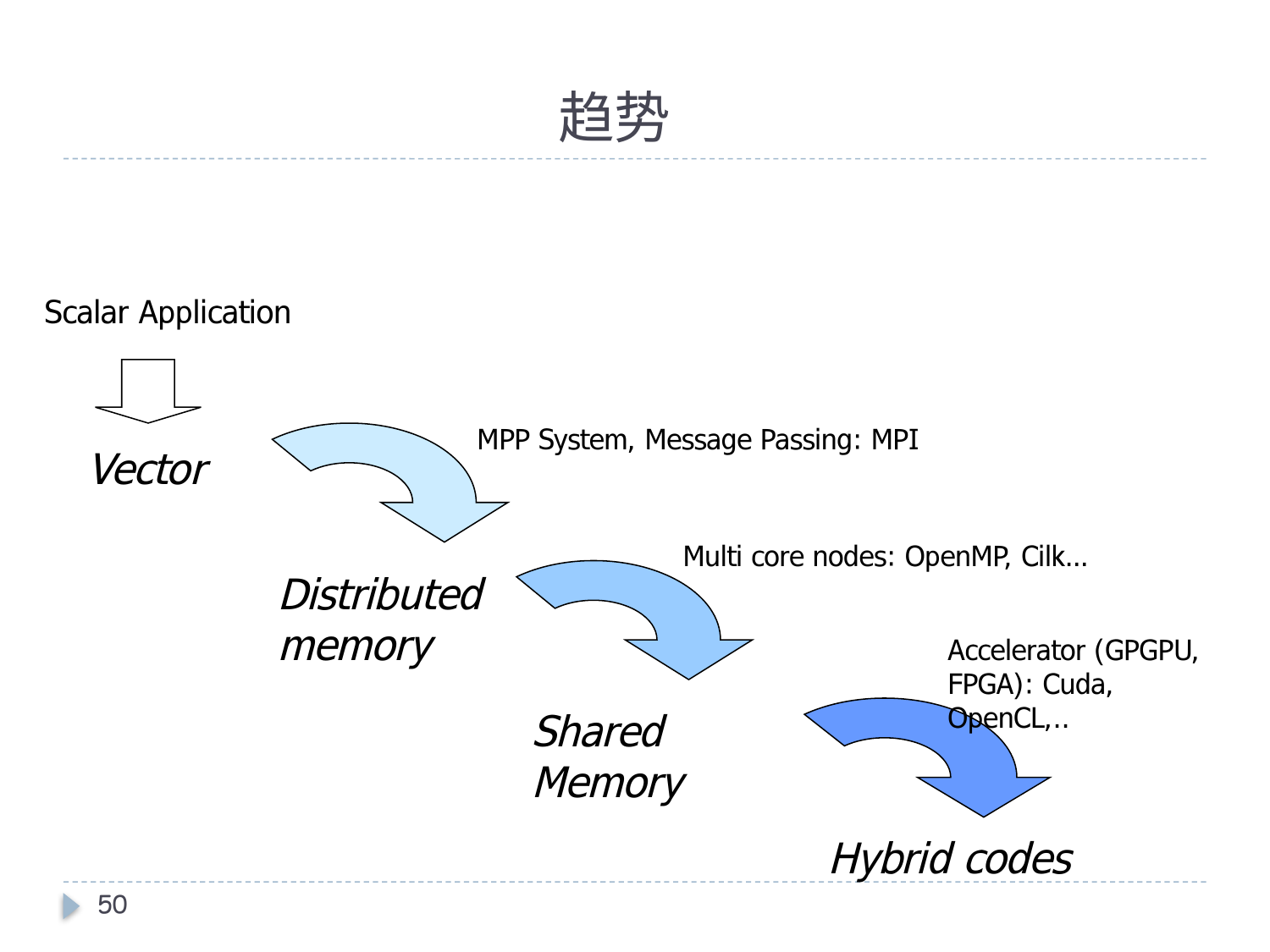

# 趋势
Scalar Application

MPP System, Message Passing: MPI

Vector
Multi core nodes: OpenMP, Cilk…
Distributed memory

Accelerator (GPGPU, FPGA): Cuda, OpenCL,..
Shared Memory

Hybrid codes
50